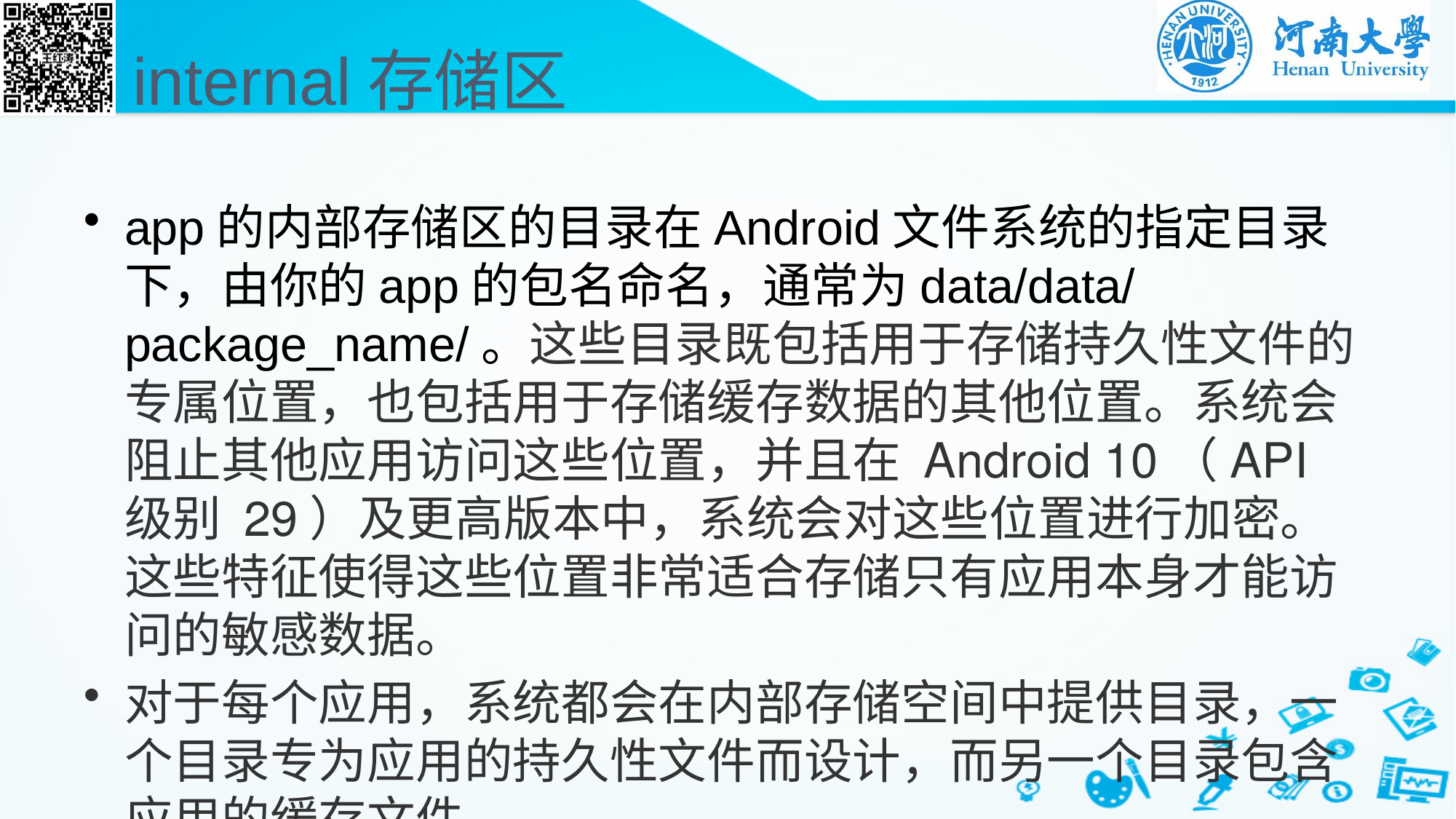

# internal存储区
app的内部存储区的目录在Android文件系统的指定目录下，由你的app的包名命名，通常为data/data/package_name/。这些目录既包括用于存储持久性文件的专属位置，也包括用于存储缓存数据的其他位置。系统会阻止其他应用访问这些位置，并且在 Android 10（API 级别 29）及更高版本中，系统会对这些位置进行加密。这些特征使得这些位置非常适合存储只有应用本身才能访问的敏感数据。
对于每个应用，系统都会在内部存储空间中提供目录，一个目录专为应用的持久性文件而设计，而另一个目录包含应用的缓存文件。